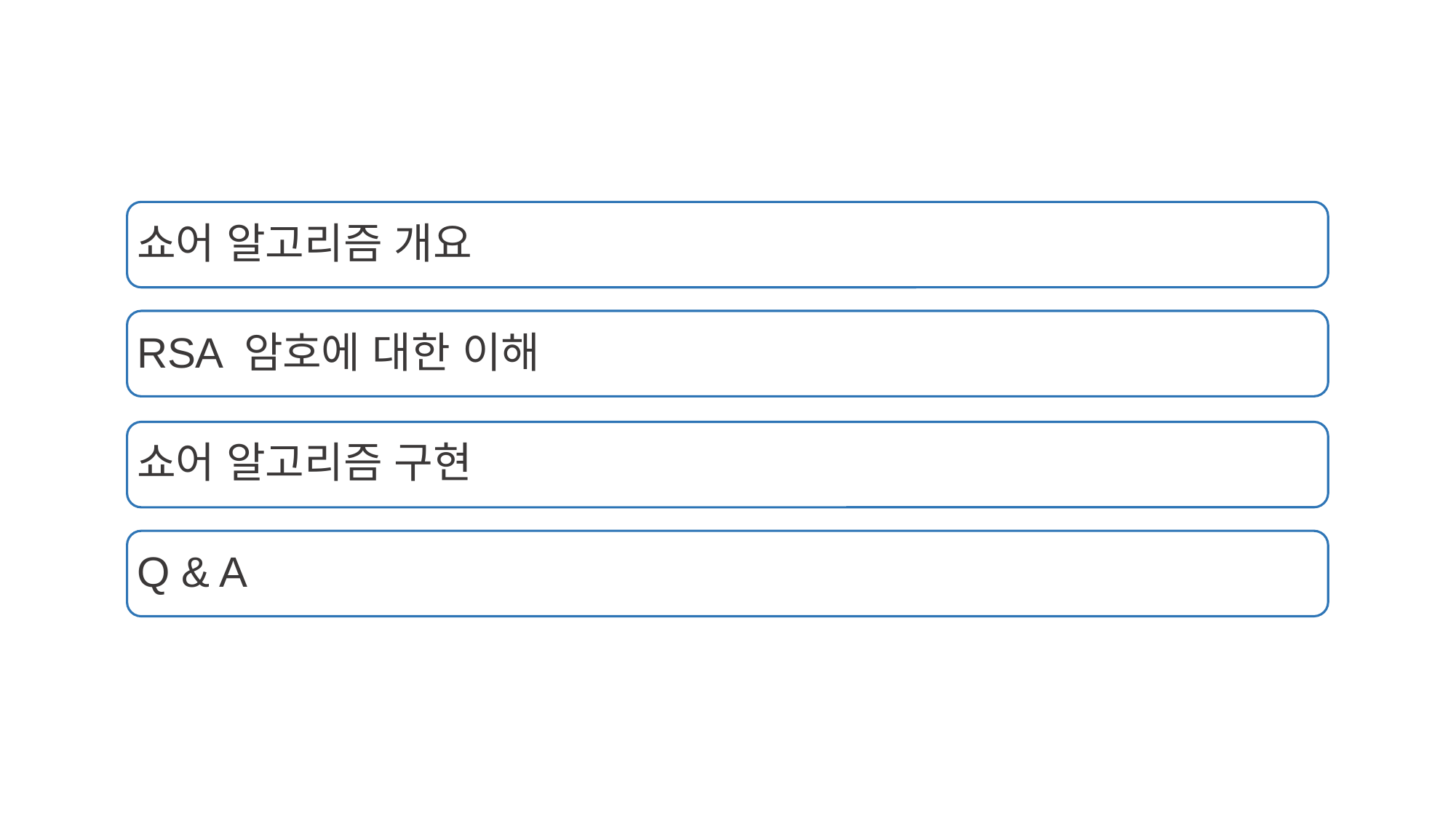

쇼어 알고리즘 개요
RSA 암호에 대한 이해
쇼어 알고리즘 구현
Q & A